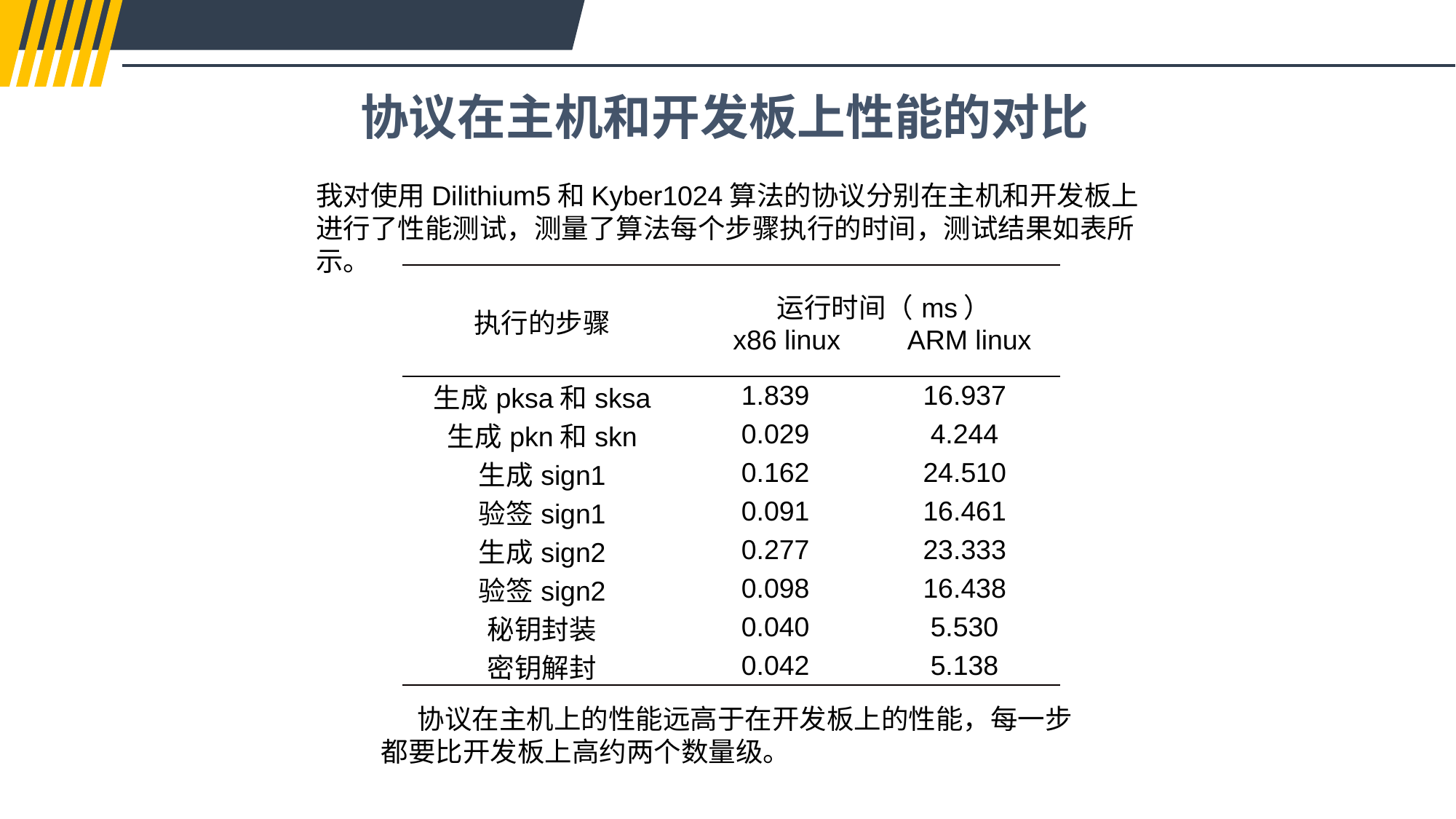

协议在主机和开发板上性能的对比
我对使用Dilithium5和Kyber1024算法的协议分别在主机和开发板上进行了性能测试，测量了算法每个步骤执行的时间，测试结果如表所示。
| 执行的步骤 | 运行时间（ms） x86 linux ARM linux |  |
| --- | --- | --- |
| 生成pksa和sksa | 1.839 | 16.937 |
| 生成pkn和skn | 0.029 | 4.244 |
| 生成sign1 | 0.162 | 24.510 |
| 验签sign1 | 0.091 | 16.461 |
| 生成sign2 | 0.277 | 23.333 |
| 验签sign2 | 0.098 | 16.438 |
| 秘钥封装 | 0.040 | 5.530 |
| 密钥解封 | 0.042 | 5.138 |
协议在主机上的性能远高于在开发板上的性能，每一步都要比开发板上高约两个数量级。